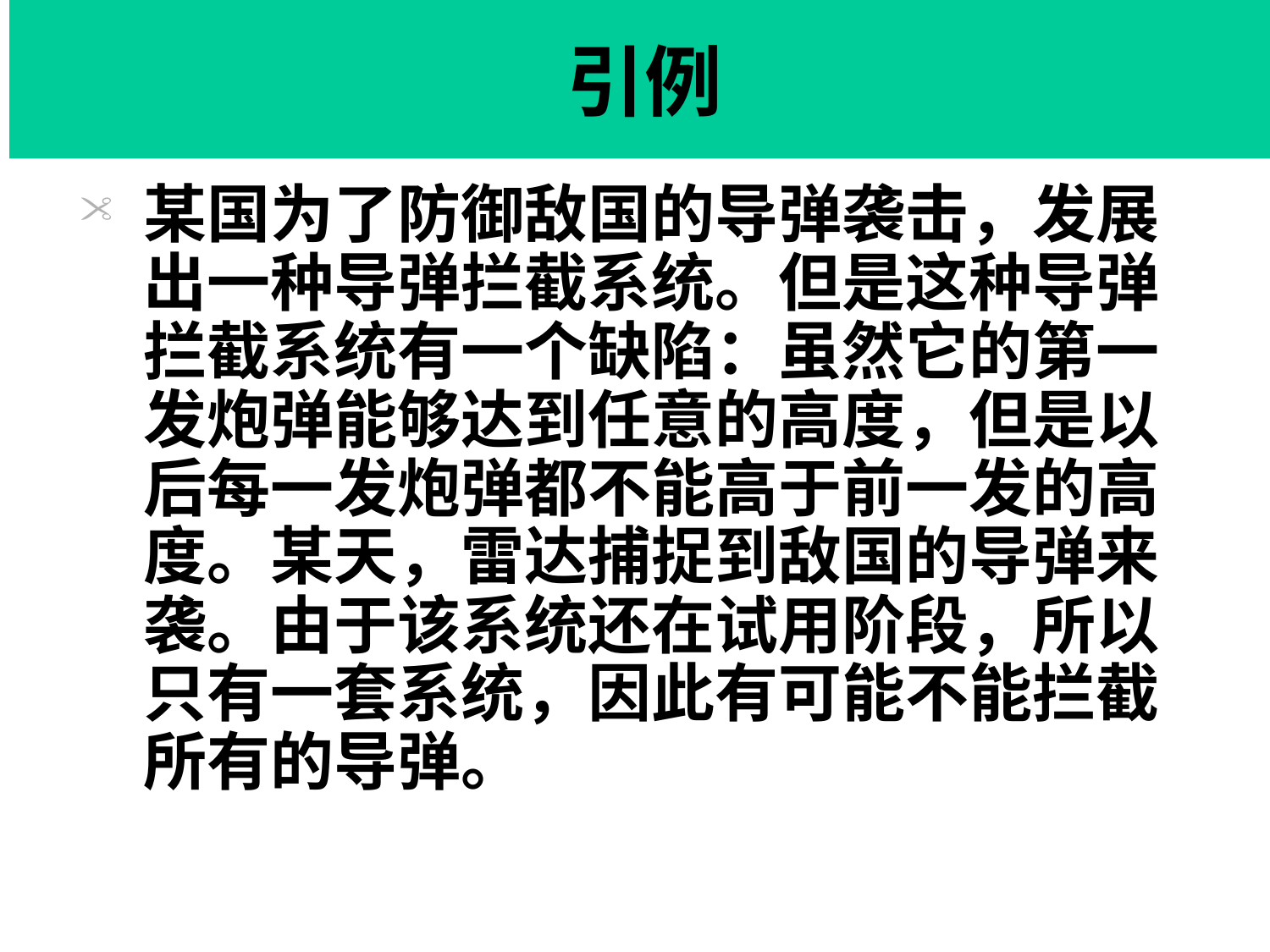

引例
# 发射导弹
某国为了防御敌国的导弹袭击，发展出一种导弹拦截系统。但是这种导弹拦截系统有一个缺陷：虽然它的第一发炮弹能够达到任意的高度，但是以后每一发炮弹都不能高于前一发的高度。某天，雷达捕捉到敌国的导弹来袭。由于该系统还在试用阶段，所以只有一套系统，因此有可能不能拦截所有的导弹。